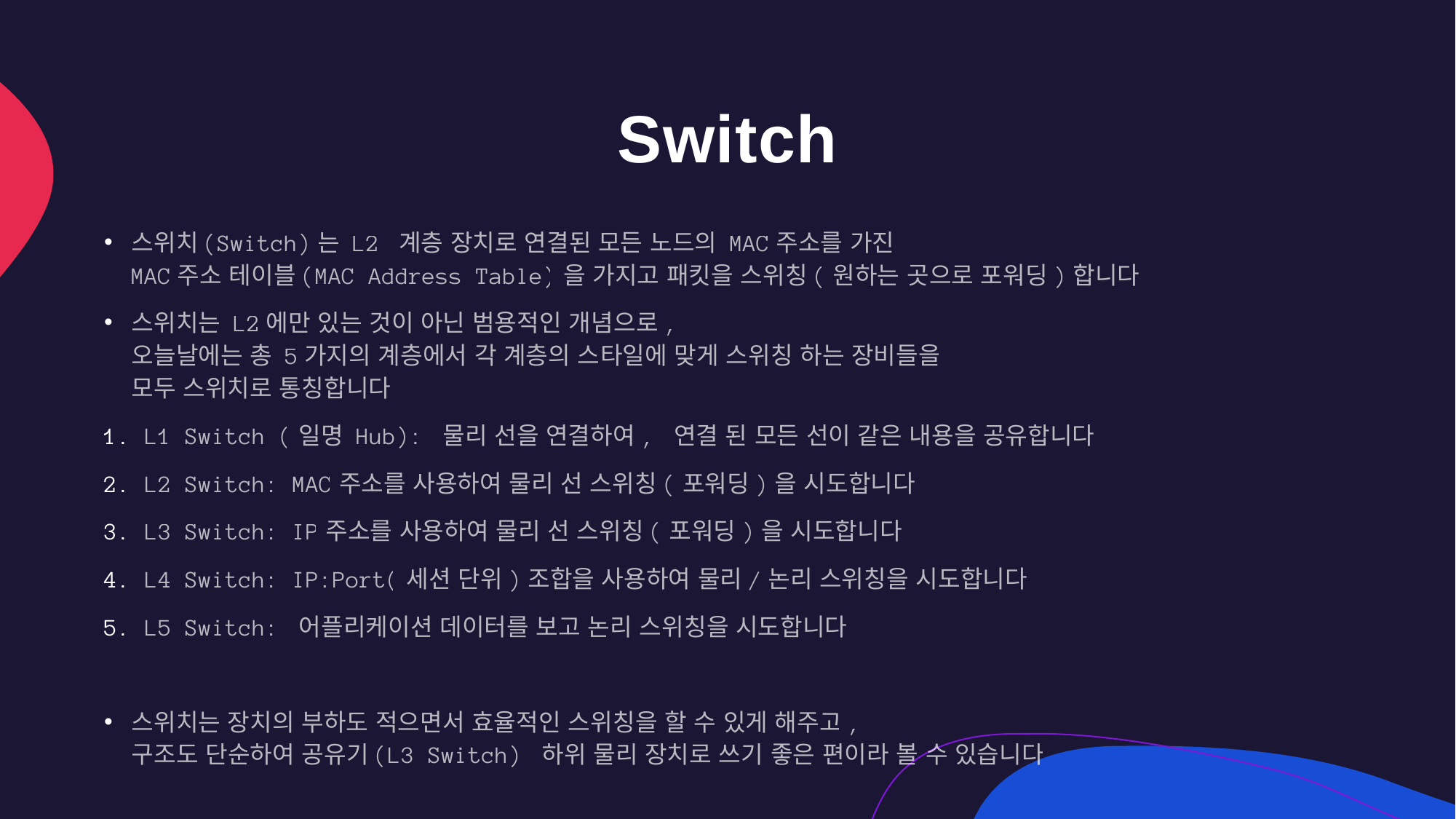

# Switch
스위치(Switch)는 L2 계층 장치로 연결된 모든 노드의 MAC주소를 가진
MAC주소 테이블(MAC Address Table)을 가지고 패킷을 스위칭(원하는 곳으로 포워딩)합니다
스위치는 L2에만 있는 것이 아닌 범용적인 개념으로,
오늘날에는 총 5가지의 계층에서 각 계층의 스타일에 맞게 스위칭 하는 장비들을
모두 스위치로 통칭합니다
L1 Switch (일명 Hub): 물리 선을 연결하여, 연결 된 모든 선이 같은 내용을 공유합니다
L2 Switch: MAC주소를 사용하여 물리 선 스위칭(포워딩)을 시도합니다
L3 Switch: IP주소를 사용하여 물리 선 스위칭(포워딩)을 시도합니다
L4 Switch: IP:Port(세션 단위)조합을 사용하여 물리/논리 스위칭을 시도합니다
L5 Switch: 어플리케이션 데이터를 보고 논리 스위칭을 시도합니다

스위치는 장치의 부하도 적으면서 효율적인 스위칭을 할 수 있게 해주고,
구조도 단순하여 공유기(L3 Switch) 하위 물리 장치로 쓰기 좋은 편이라 볼 수 있습니다